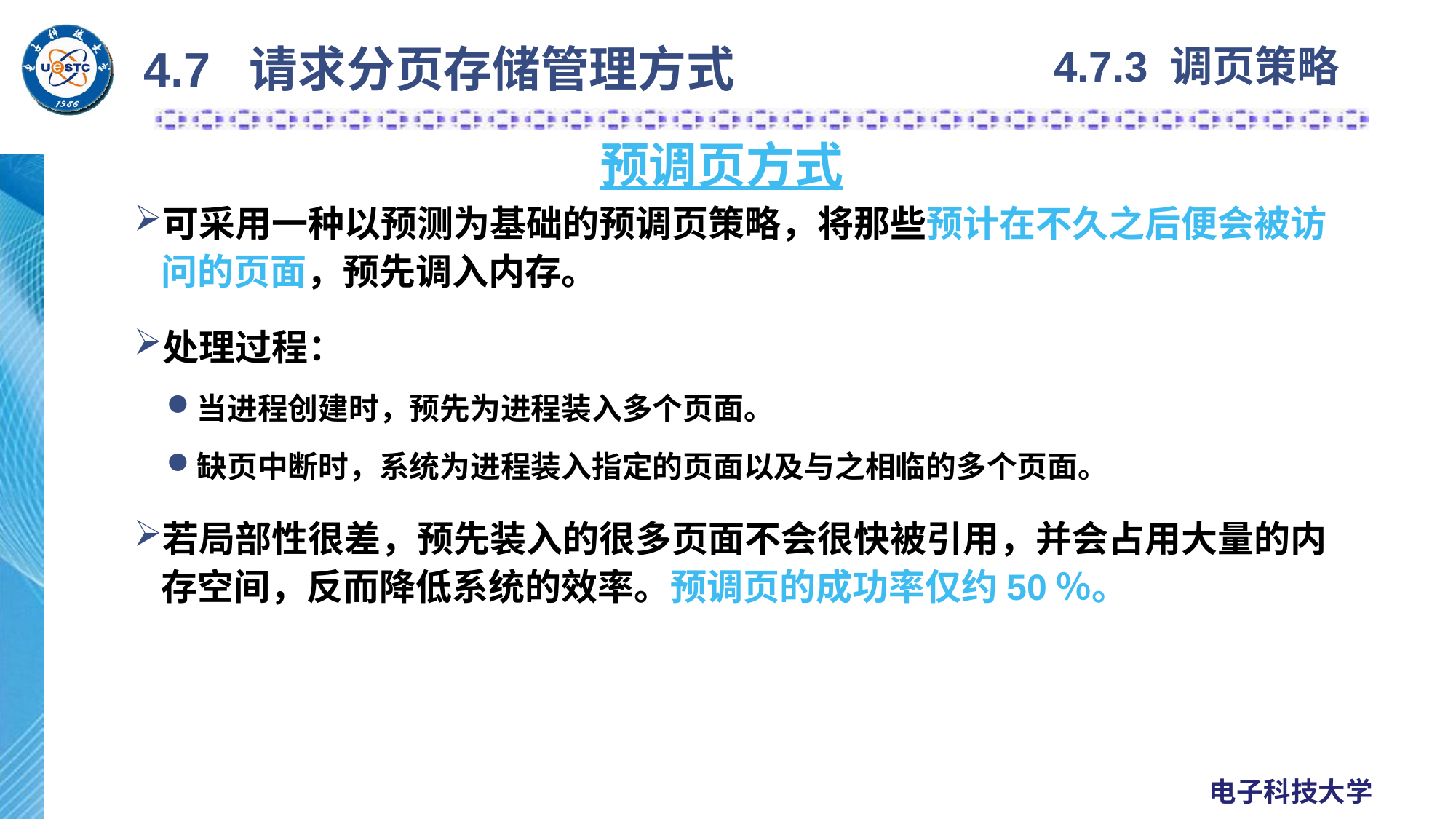

4.7  请求分页存储管理方式
4.7.3 调页策略
# 预调页方式
可采用一种以预测为基础的预调页策略，将那些预计在不久之后便会被访问的页面，预先调入内存。
处理过程：
当进程创建时，预先为进程装入多个页面。
缺页中断时，系统为进程装入指定的页面以及与之相临的多个页面。
若局部性很差，预先装入的很多页面不会很快被引用，并会占用大量的内存空间，反而降低系统的效率。预调页的成功率仅约50％。